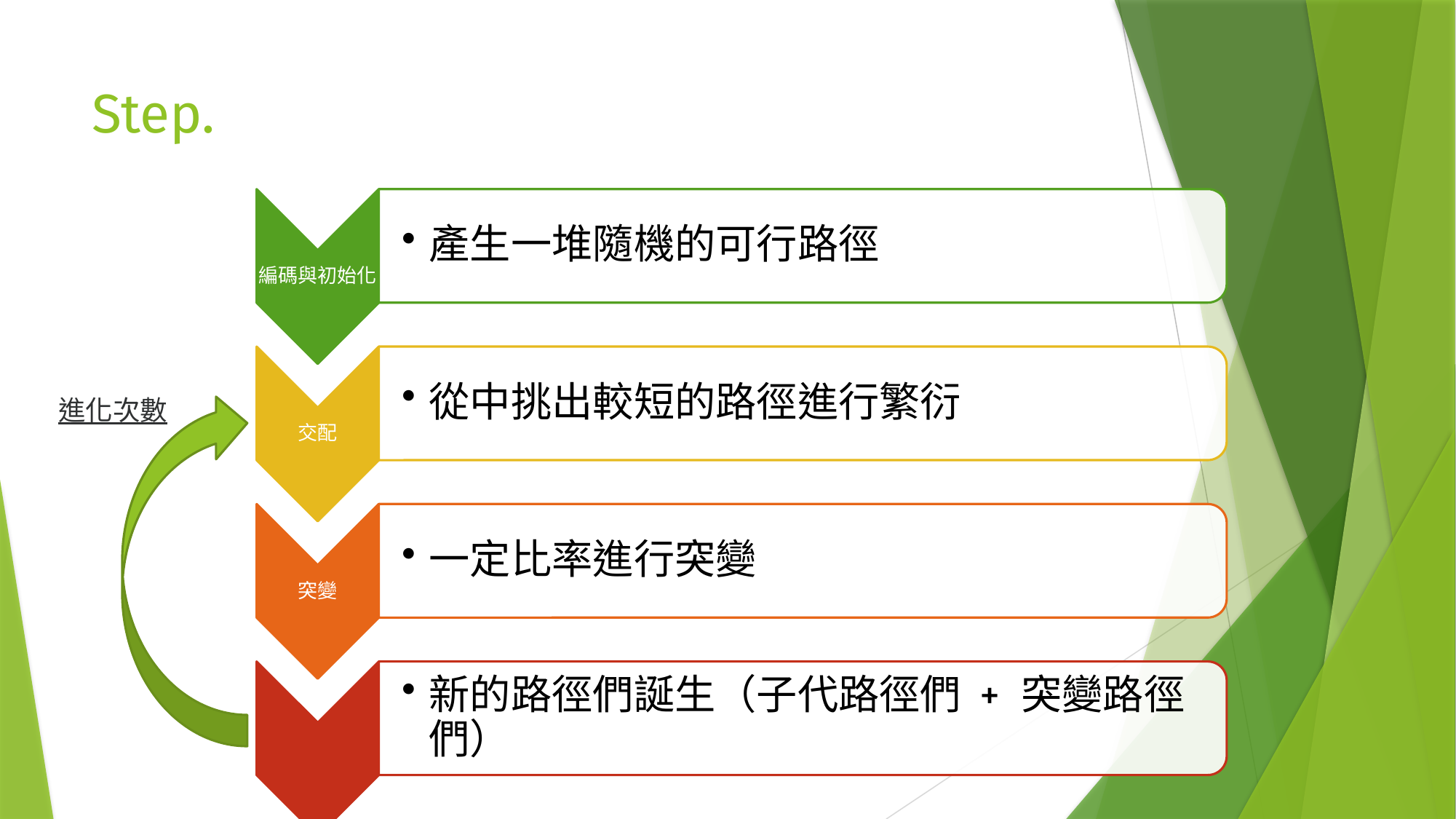

# Step.
編碼與初始化
產生一堆隨機的可行路徑
交配
從中挑出較短的路徑進行繁衍
突變
一定比率進行突變

新的路徑們誕生（子代路徑們 + 突變路徑們）
進化次數